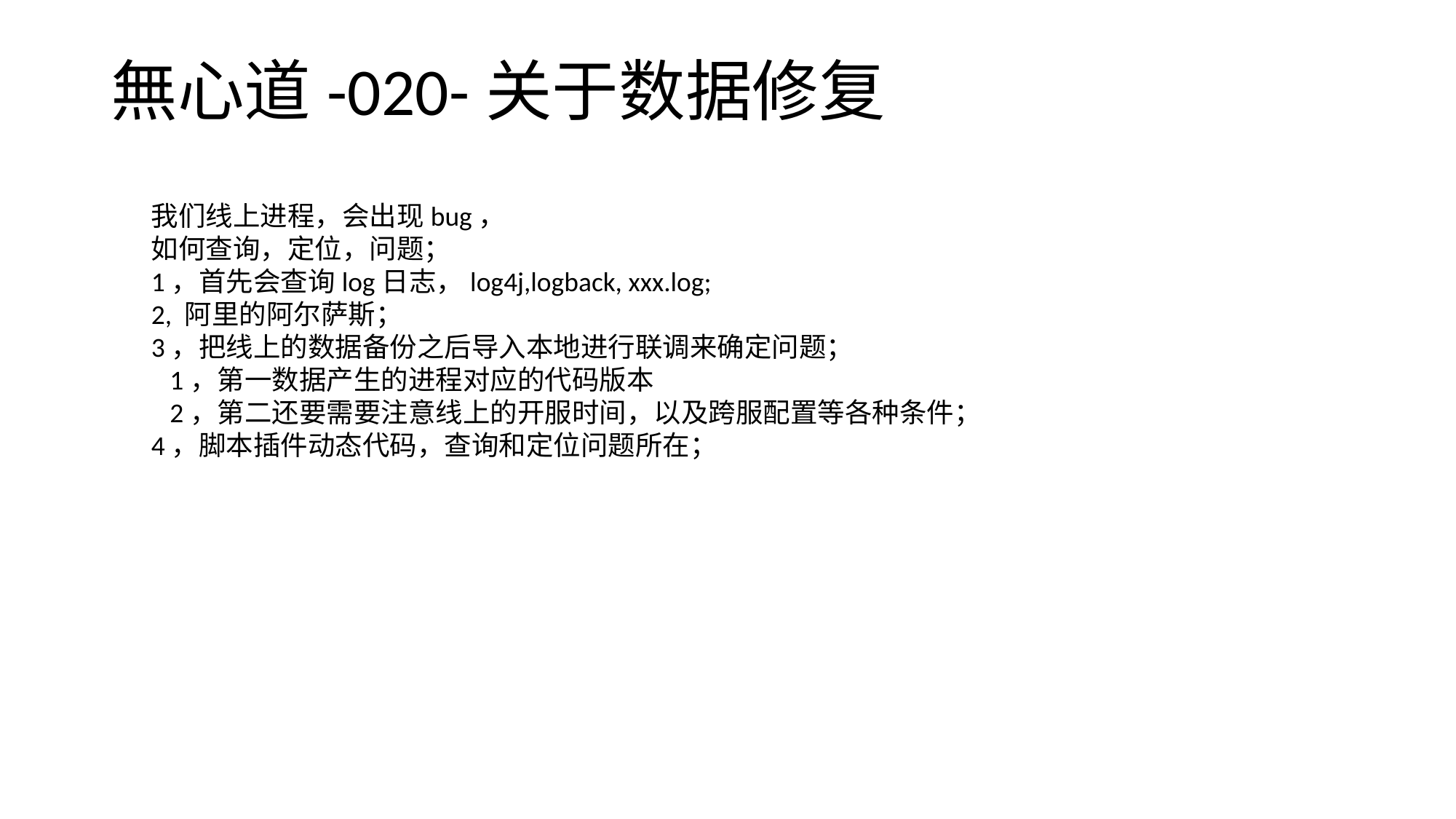

# 無心道-020-关于数据修复
我们线上进程，会出现bug，
如何查询，定位，问题；
1，首先会查询log日志，log4j,logback, xxx.log;
2, 阿里的阿尔萨斯；
3，把线上的数据备份之后导入本地进行联调来确定问题；
   1，第一数据产生的进程对应的代码版本
   2，第二还要需要注意线上的开服时间，以及跨服配置等各种条件；
4，脚本插件动态代码，查询和定位问题所在；